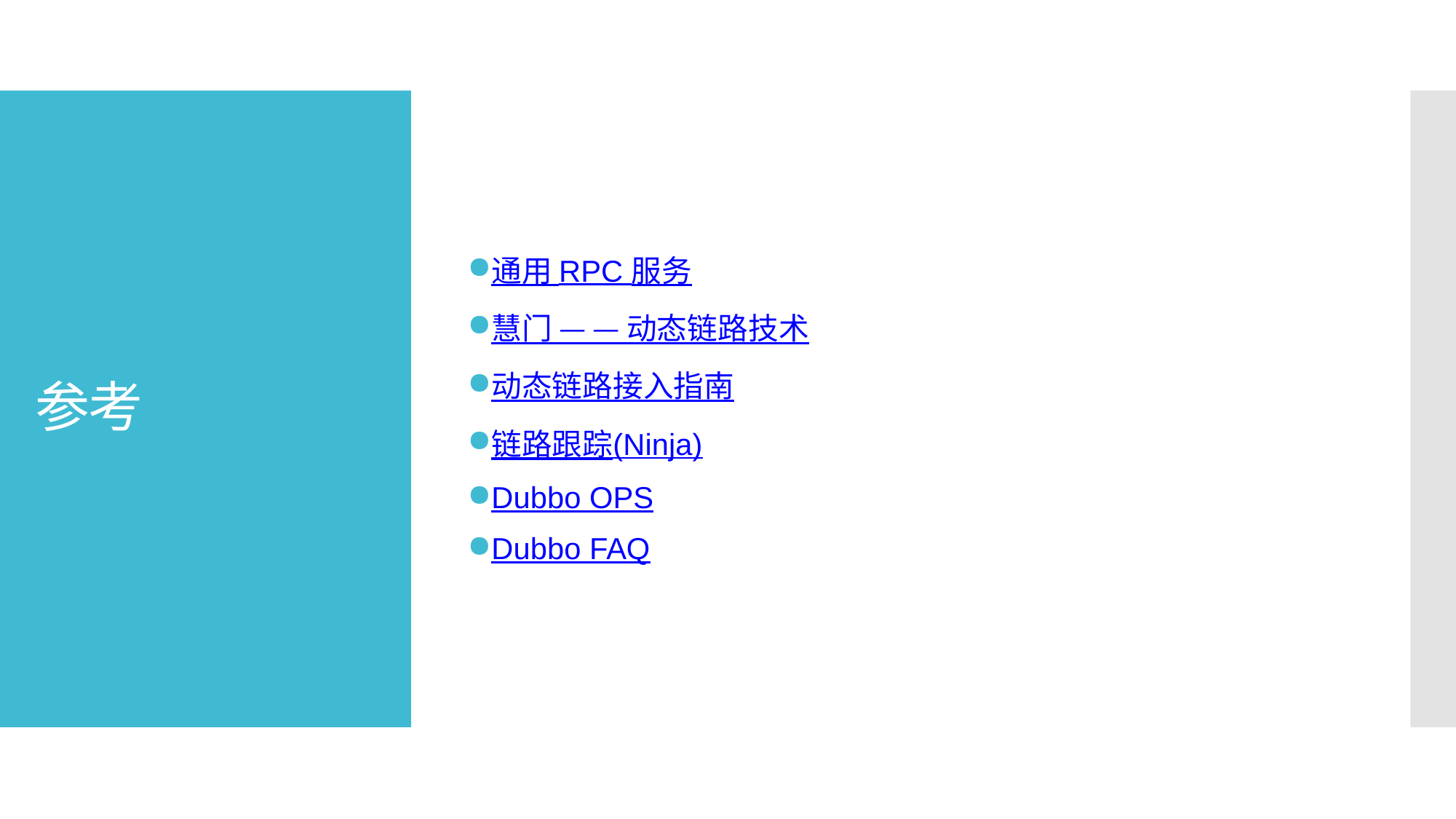

通用 RPC 服务
慧门 — — 动态链路技术
动态链路接入指南
链路跟踪(Ninja)
Dubbo OPS
Dubbo FAQ
# 参考